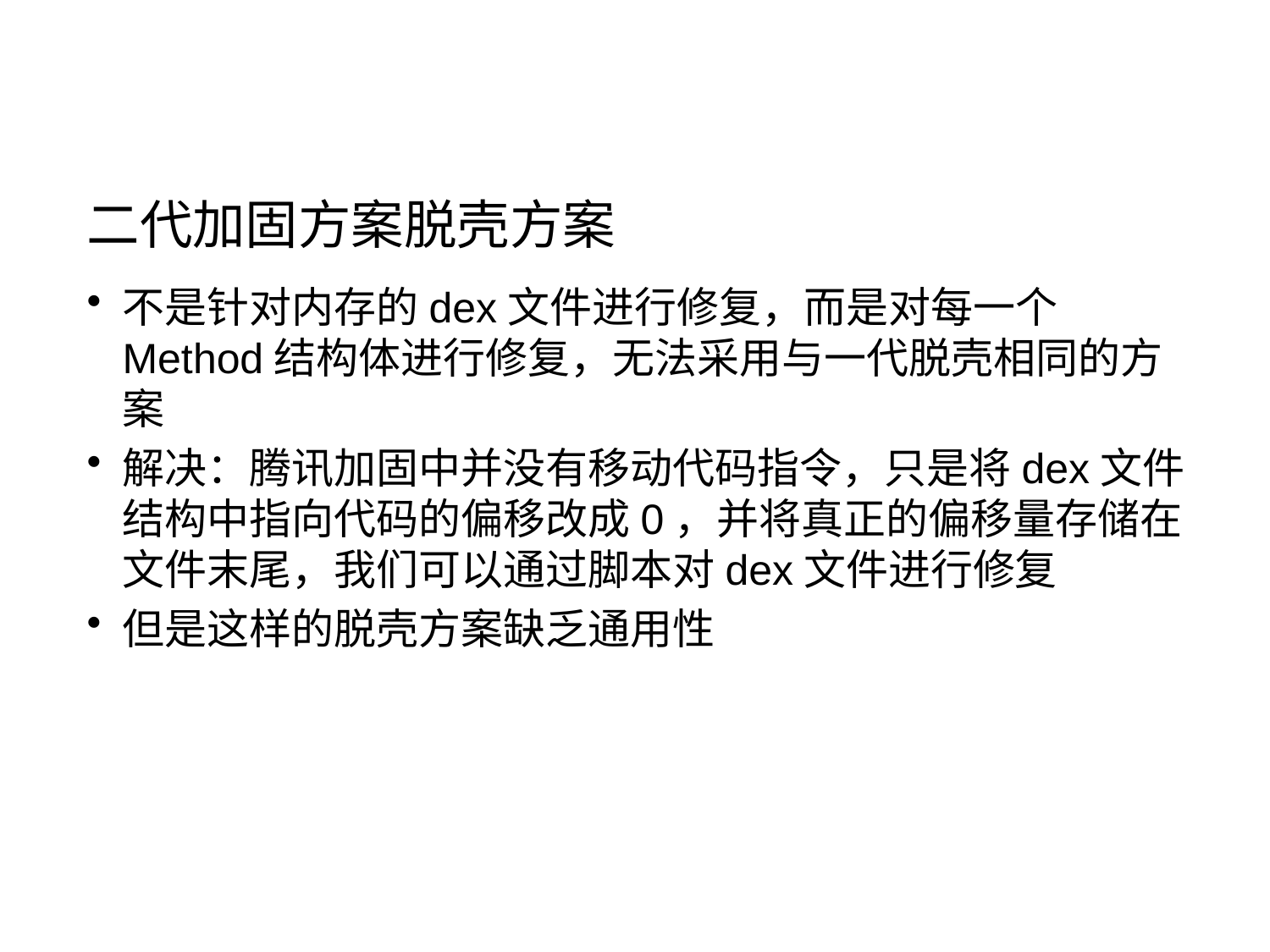

# 二代加固方案脱壳方案
不是针对内存的dex文件进行修复，而是对每一个Method结构体进行修复，无法采用与一代脱壳相同的方案
解决：腾讯加固中并没有移动代码指令，只是将dex文件结构中指向代码的偏移改成0，并将真正的偏移量存储在文件末尾，我们可以通过脚本对dex文件进行修复
但是这样的脱壳方案缺乏通用性